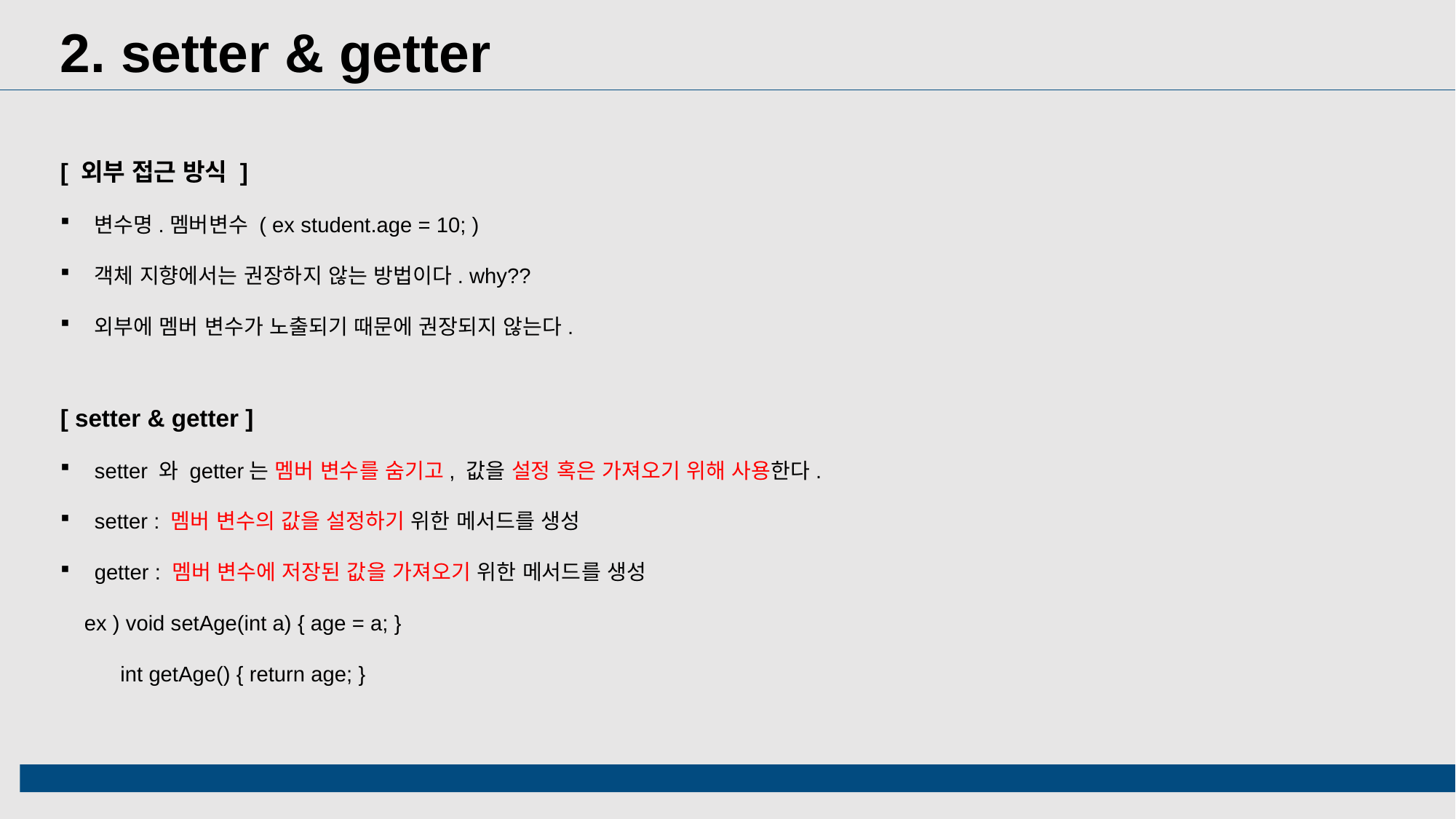

2. setter & getter
[ 외부 접근 방식 ]
변수명.멤버변수 ( ex student.age = 10; )
객체 지향에서는 권장하지 않는 방법이다. why??
외부에 멤버 변수가 노출되기 때문에 권장되지 않는다.

[ setter & getter ]
setter 와 getter는 멤버 변수를 숨기고, 값을 설정 혹은 가져오기 위해 사용한다.
setter : 멤버 변수의 값을 설정하기 위한 메서드를 생성
getter : 멤버 변수에 저장된 값을 가져오기 위한 메서드를 생성
    ex ) void setAge(int a) { age = a; }
          int getAge() { return age; }